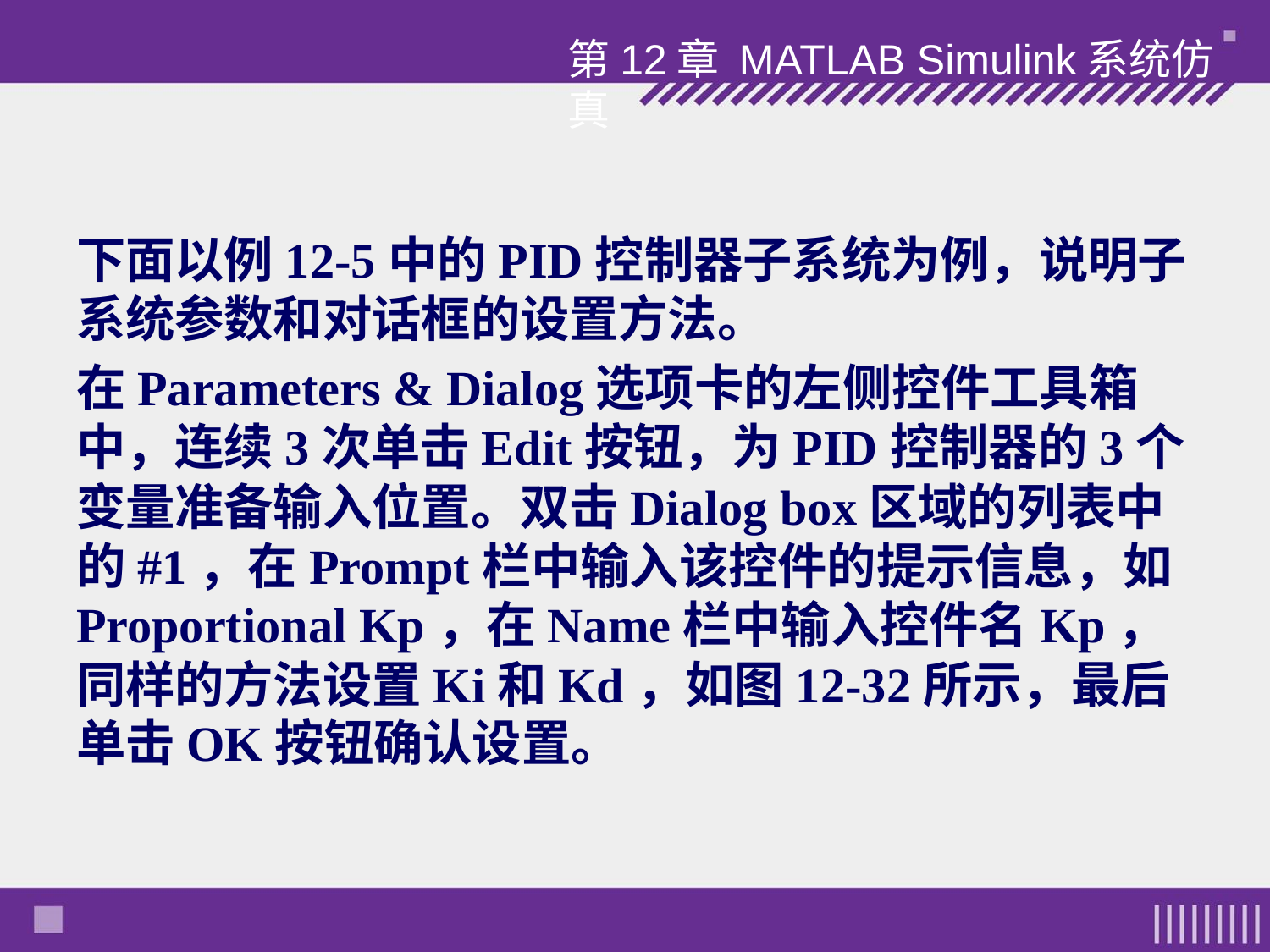

第12章 MATLAB Simulink系统仿真
下面以例12-5中的PID控制器子系统为例，说明子系统参数和对话框的设置方法。
在Parameters & Dialog选项卡的左侧控件工具箱中，连续3次单击Edit按钮，为PID控制器的3个变量准备输入位置。双击Dialog box区域的列表中的#1，在Prompt栏中输入该控件的提示信息，如Proportional Kp，在Name栏中输入控件名Kp，同样的方法设置Ki和Kd，如图12-32所示，最后单击OK按钮确认设置。